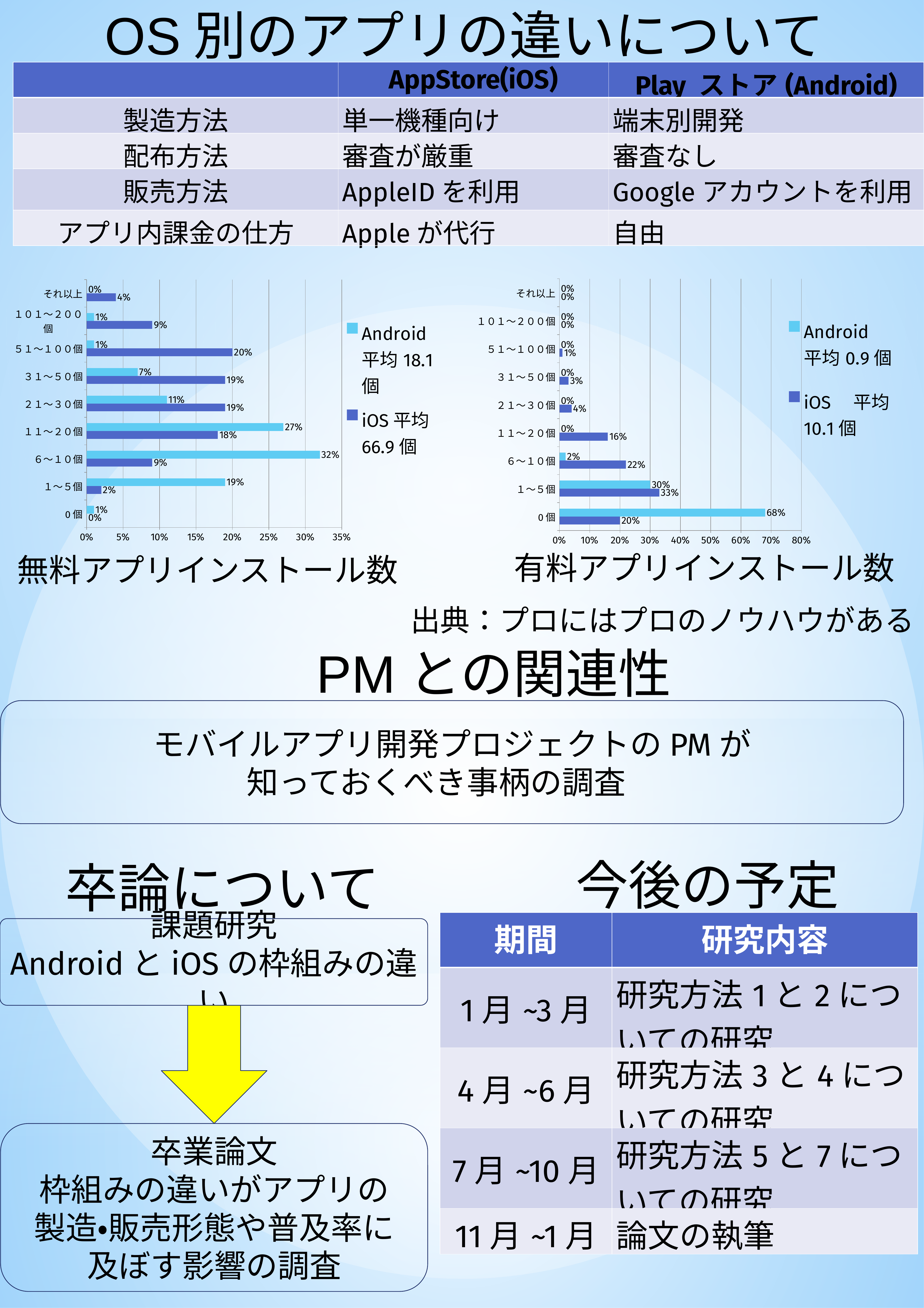

OS別のアプリの違いについて
|  | AppStore(iOS) | Play ストア(Android) |
| --- | --- | --- |
| 製造方法 | 単一機種向け | 端末別開発 |
| 配布方法 | 審査が厳重 | 審査なし |
| 販売方法 | AppleIDを利用 | Googleアカウントを利用 |
| アプリ内課金の仕方 | Appleが代行 | 自由 |

### Chart

| Category | iOS平均66.9個 | Android　平均18.1個 |
|---|---|---|
| 0個 | 0.0 | 0.01 |
| １～５個 | 0.02 | 0.19 |
| ６～１０個 | 0.09 | 0.32 |
| １１～２０個 | 0.18 | 0.27 |
| ２１～３０個 | 0.19 | 0.11 |
| ３１～５０個 | 0.19 | 0.07 |
| ５１～１００個 | 0.2 | 0.01 |
| １０１～２００個 | 0.09 | 0.01 |
| それ以上 | 0.04 | 0.0 |

### Chart

| Category | iOS　平均10.1個 | Android　平均0.9個 |
|---|---|---|
| 0個 | 0.2 | 0.68 |
| １～５個 | 0.33 | 0.3 |
| ６～１０個 | 0.22 | 0.02 |
| １１～２０個 | 0.16 | 0.0 |
| ２１～３０個 | 0.04 | 0.0 |
| ３１～５０個 | 0.03 | 0.0 |
| ５１～１００個 | 0.01 | 0.0 |
| １０１～２００個 | 0.0 | 0.0 |
| それ以上 | 0.0 | 0.0 |
有料アプリインストール数
無料アプリインストール数
出典：プロにはプロのノウハウがある
PMとの関連性
モバイルアプリ開発プロジェクトのPMが
知っておくべき事柄の調査
今後の予定
卒論について
| 期間 | 研究内容 |
| --- | --- |
| 1月~3月 | 研究方法1と2についての研究 |
| 4月~6月 | 研究方法3と4についての研究 |
| 7月~10月 | 研究方法5と7についての研究 |
| 11月~1月 | 論文の執筆 |
課題研究
AndroidとiOSの枠組みの違い

卒業論文
枠組みの違いがアプリの
製造・販売形態や普及率に
及ぼす影響の調査